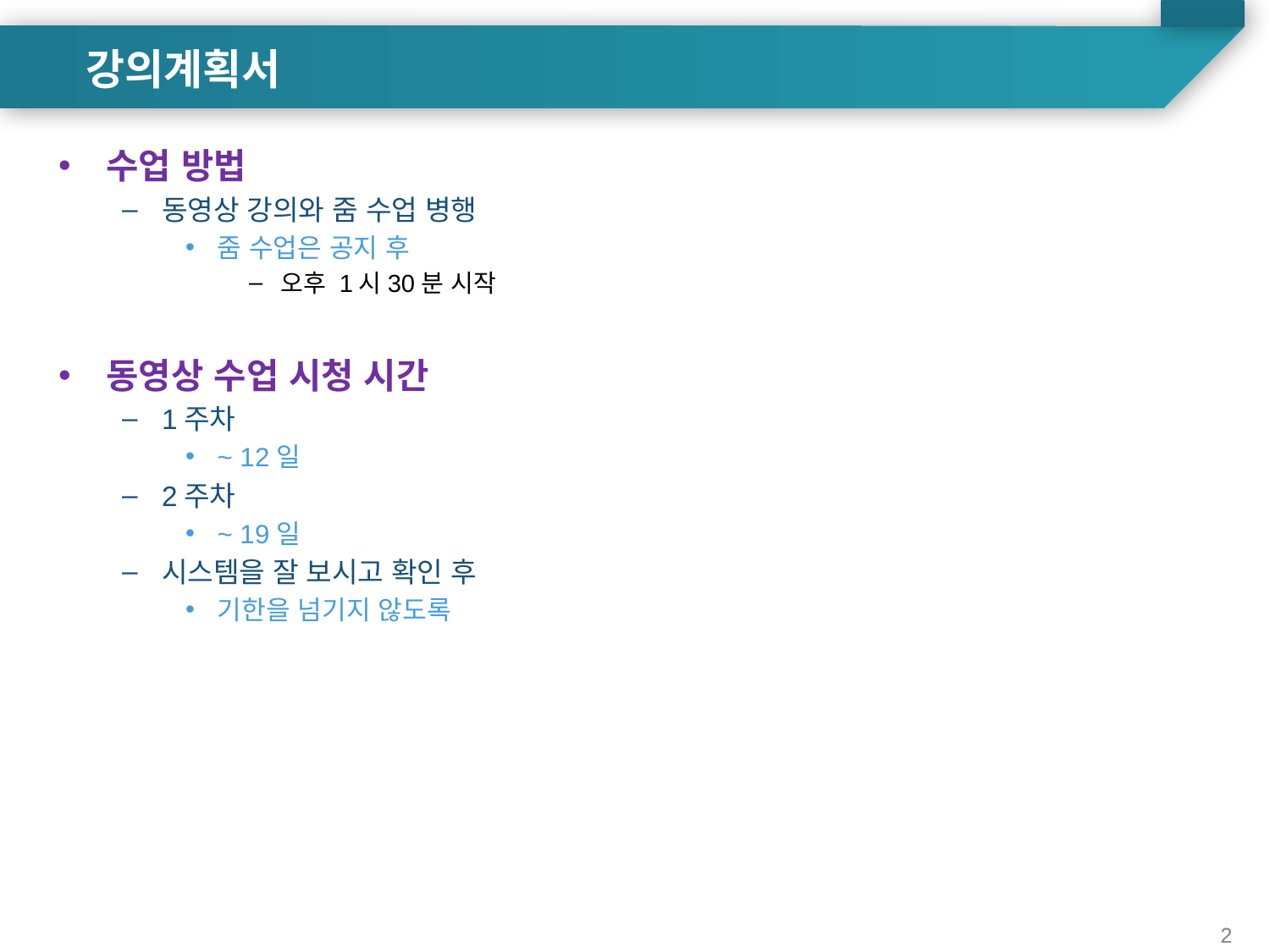

강의계획서
수업 방법
동영상 강의와 줌 수업 병행
줌 수업은 공지 후
오후 1시30분 시작

동영상 수업 시청 시간
1주차
~ 12일
2주차
~ 19일
시스템을 잘 보시고 확인 후
기한을 넘기지 않도록

2